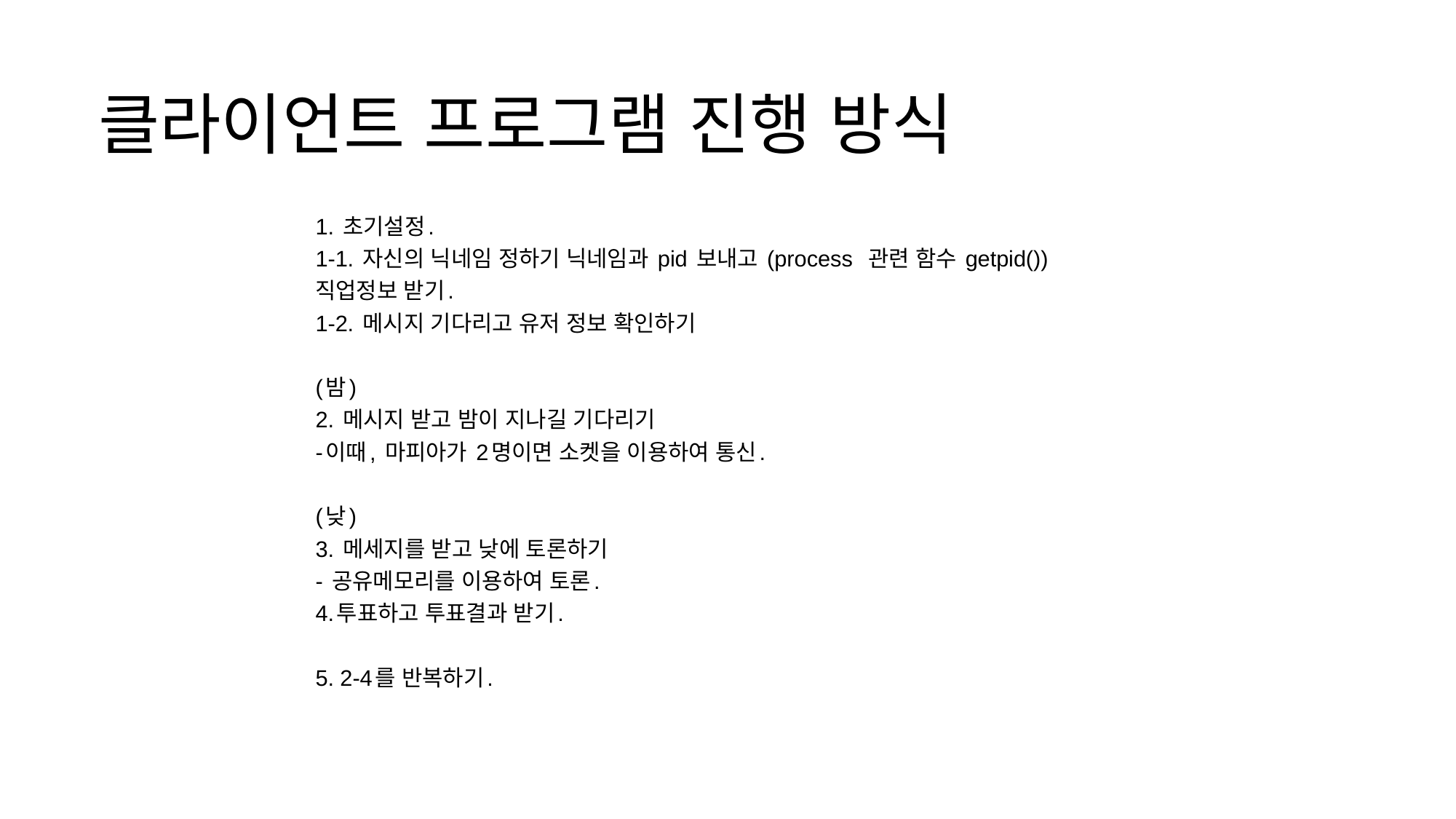

# 클라이언트 프로그램 진행 방식
1. 초기설정.
1-1. 자신의 닉네임 정하기 닉네임과 pid 보내고 (process  관련 함수 getpid())
직업정보 받기.
1-2. 메시지 기다리고 유저 정보 확인하기

(밤)
2. 메시지 받고 밤이 지나길 기다리기
-이때, 마피아가 2명이면 소켓을 이용하여 통신.

(낮)
3. 메세지를 받고 낮에 토론하기
- 공유메모리를 이용하여 토론.
4.투표하고 투표결과 받기.

5. 2-4를 반복하기.